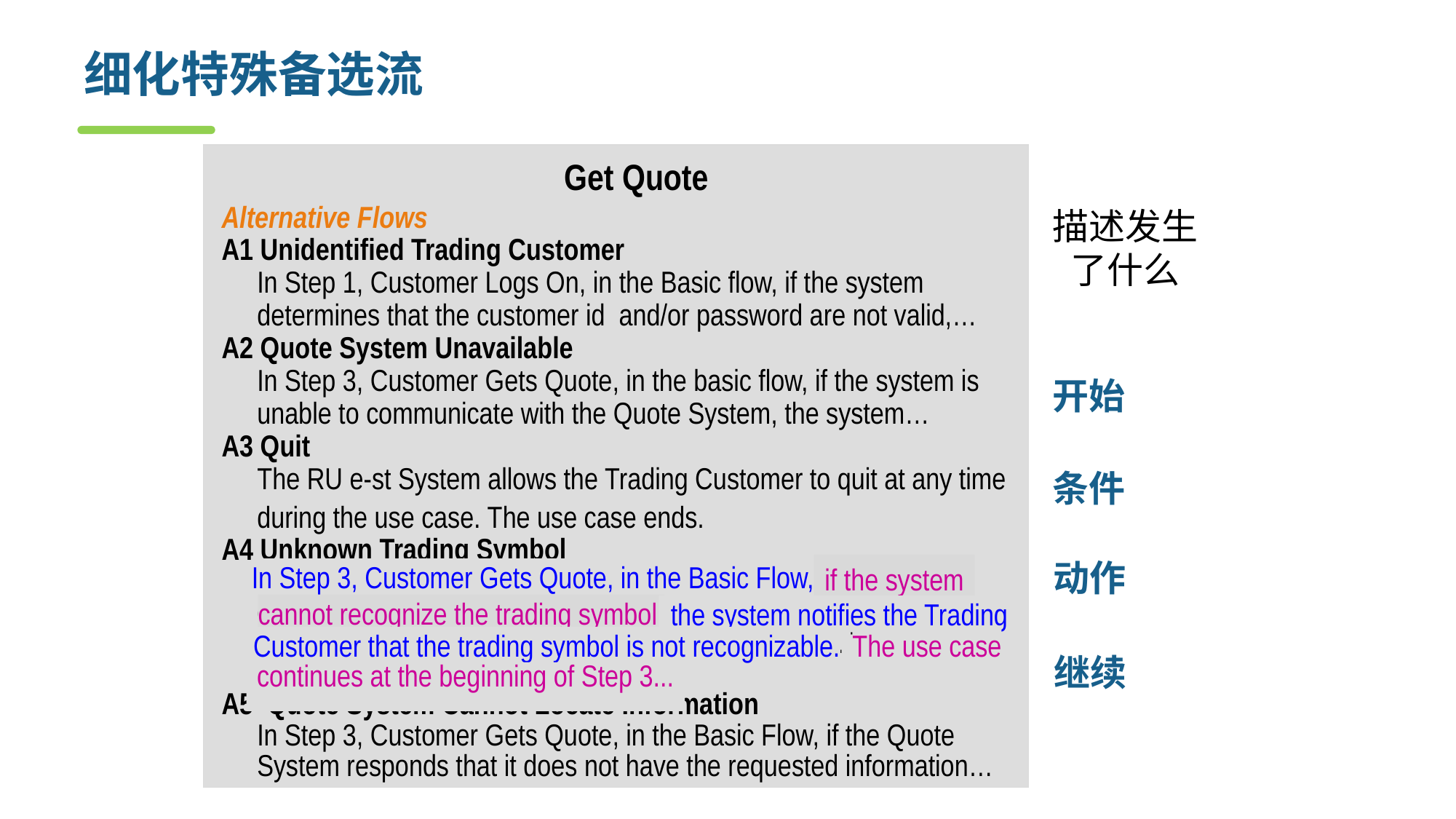

# 细化特殊备选流
	Get Quote
Alternative Flows
A1 Unidentified Trading Customer
	In Step 1, Customer Logs On, in the Basic flow, if the system determines that the customer id  and/or password are not valid,…
A2 Quote System Unavailable
	In Step 3, Customer Gets Quote, in the basic flow, if the system is unable to communicate with the Quote System, the system…
A3 Quit
	The RU e-st System allows the Trading Customer to quit at any time during the use case. The use case ends.
A4 Unknown Trading Symbol
	In Step 3, Customer Gets Quote, in the Basic Flow, if the system cannot recognize the trading symbol, the system notifies the Trading Customer that the trading symbol is not recognizable. The use case continues at the beginning of Step 3...
A5  Quote System Cannot Locate Information
	In Step 3, Customer Gets Quote, in the Basic Flow, if the Quote System responds that it does not have the requested information…
描述发生
了什么
开始
条件
动作
if the system
cannot recognize the trading symbol,
In Step 3, Customer Gets Quote, in the Basic Flow,
the system notifies the Trading
Customer that the trading symbol is not recognizable.
The use case
continues at the beginning of Step 3...

继续
70